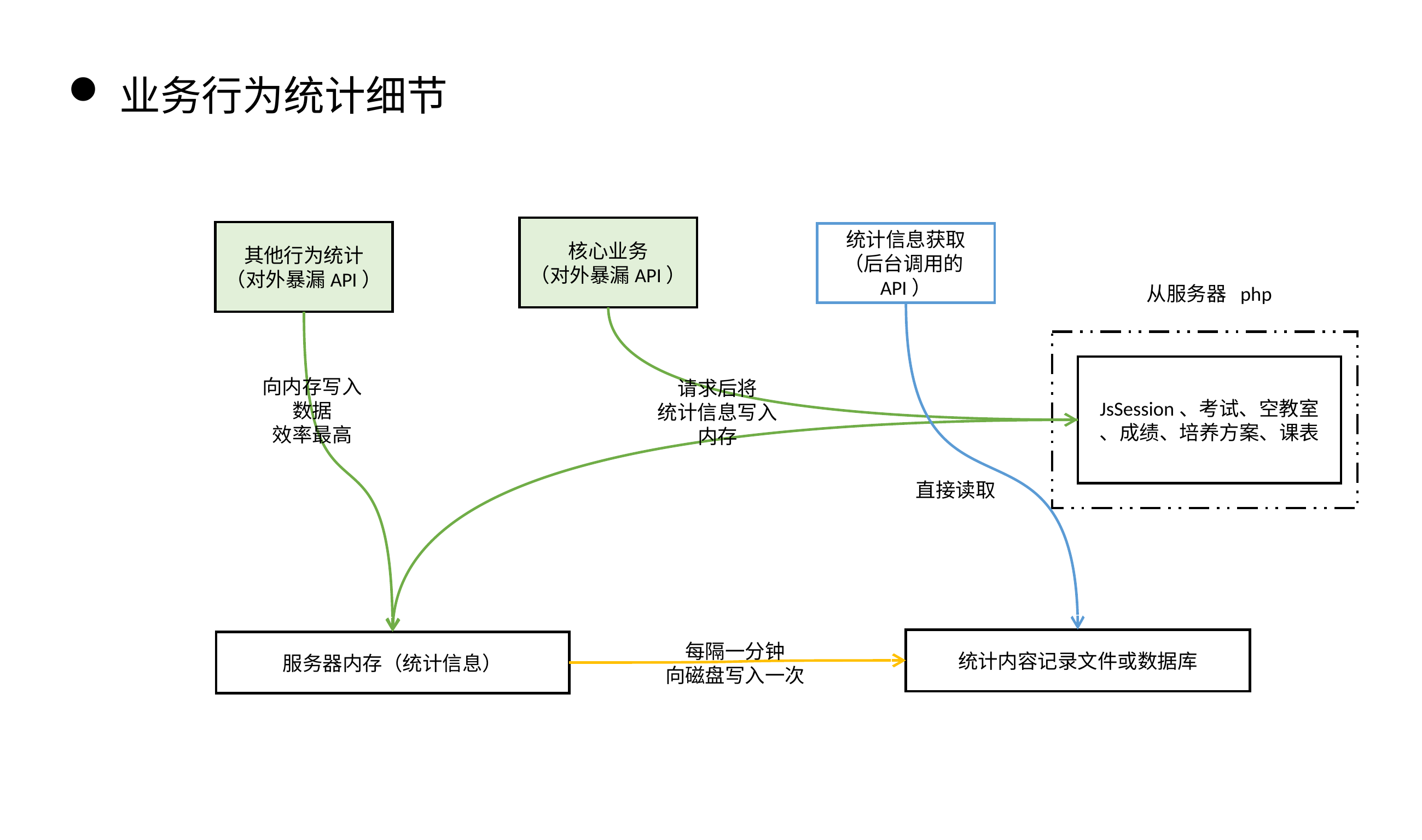

业务行为统计细节
核心业务
（对外暴漏API）
其他行为统计
（对外暴漏API）
统计信息获取
（后台调用的API）
从服务器  php

向内存写入
数据
效率最高
JsSession、考试、空教室
、成绩、培养方案、课表
请求后将
统计信息写入
内存
直接读取
每隔一分钟
向磁盘写入一次
统计内容记录文件或数据库
服务器内存（统计信息）